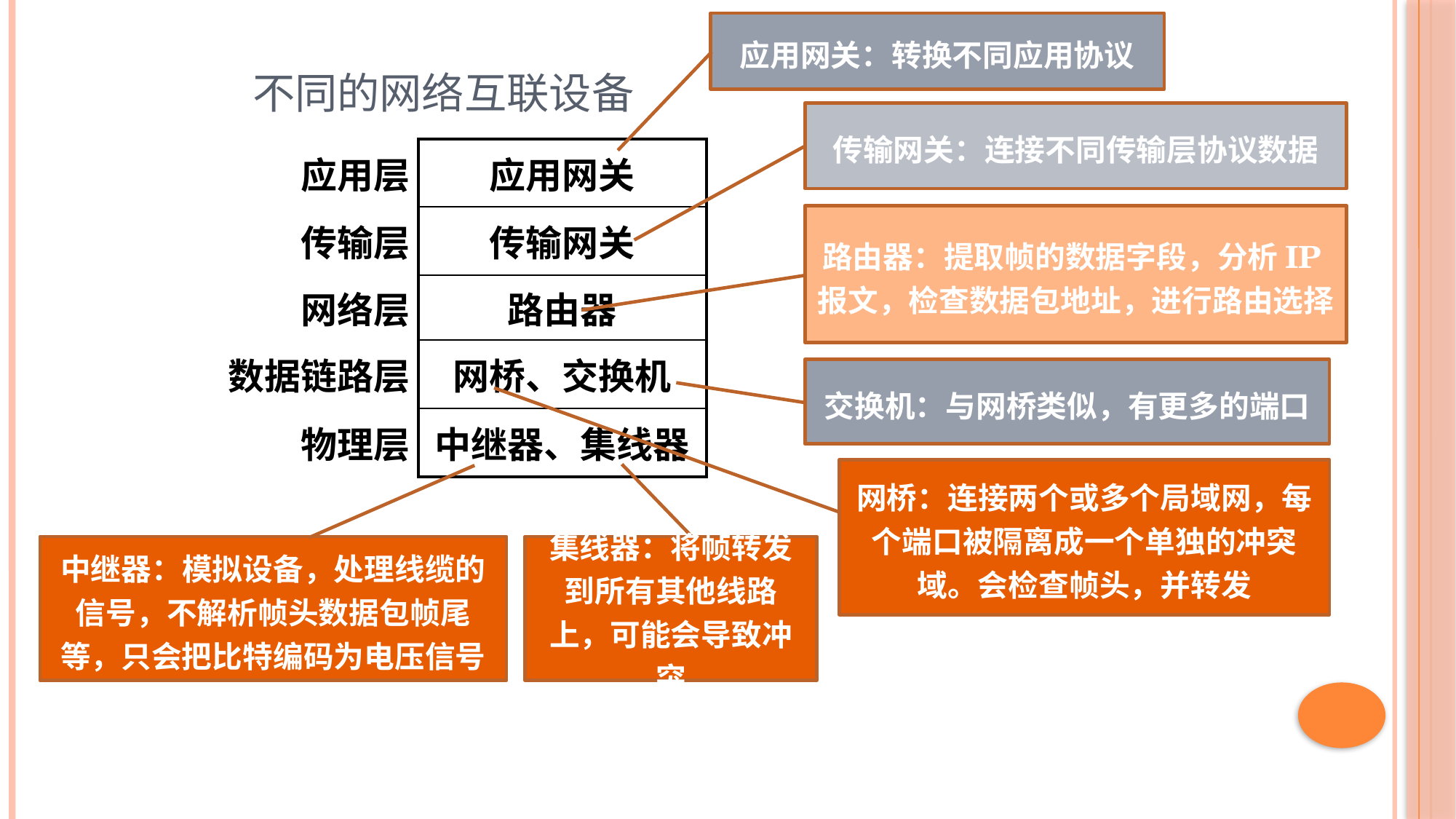

应用网关：转换不同应用协议
# 不同的网络互联设备
传输网关：连接不同传输层协议数据
| 应用层 | 应用网关 |
| --- | --- |
| 传输层 | 传输网关 |
| 网络层 | 路由器 |
| 数据链路层 | 网桥、交换机 |
| 物理层 | 中继器、集线器 |
路由器：提取帧的数据字段，分析IP报文，检查数据包地址，进行路由选择
交换机：与网桥类似，有更多的端口
网桥：连接两个或多个局域网，每个端口被隔离成一个单独的冲突域。会检查帧头，并转发
中继器：模拟设备，处理线缆的信号，不解析帧头数据包帧尾等，只会把比特编码为电压信号
集线器：将帧转发到所有其他线路上，可能会导致冲突